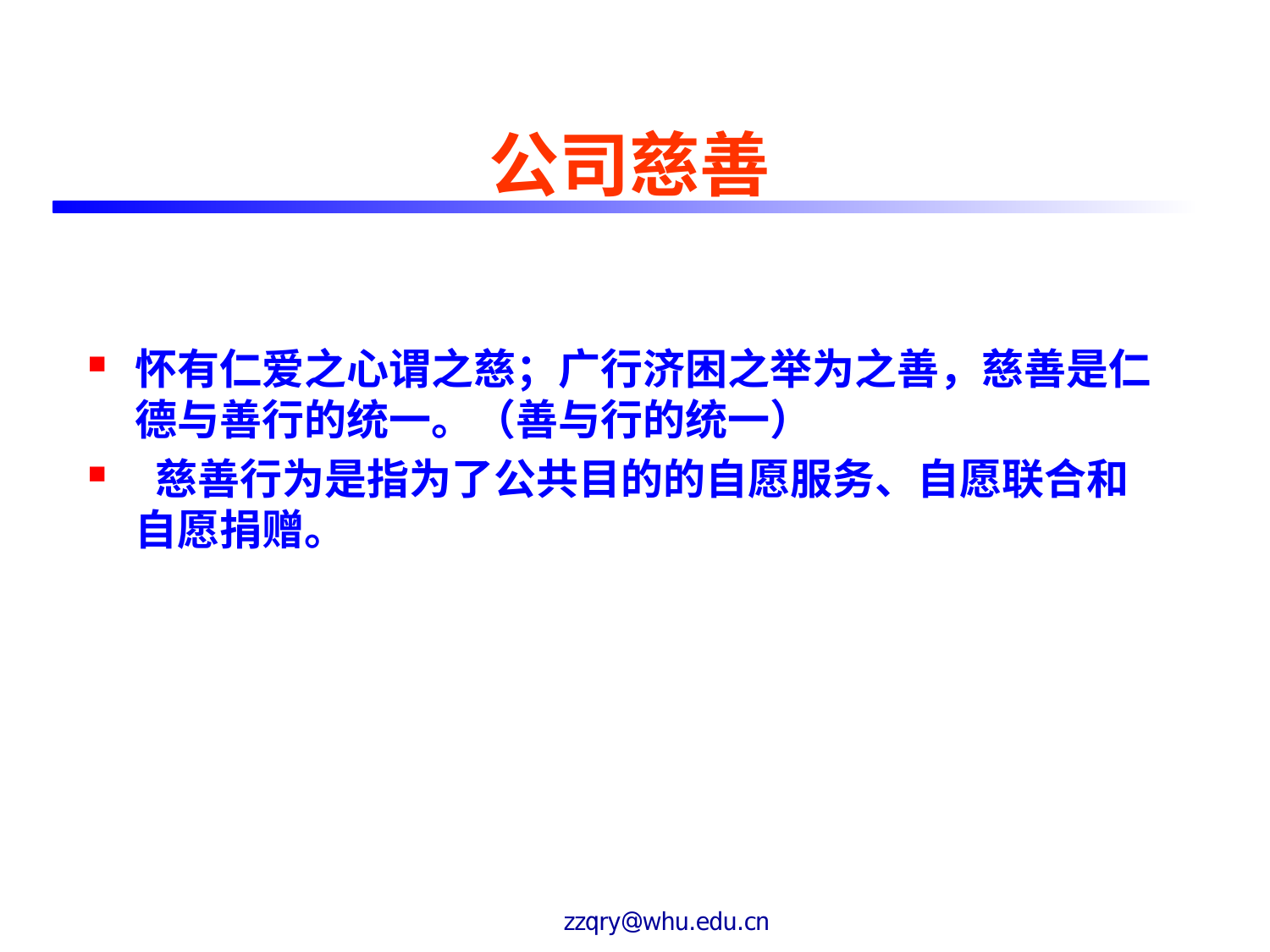

# 公司慈善
怀有仁爱之心谓之慈；广行济困之举为之善，慈善是仁德与善行的统一。（善与行的统一）
 慈善行为是指为了公共目的的自愿服务、自愿联合和自愿捐赠。

zzqry@whu.edu.cn
41